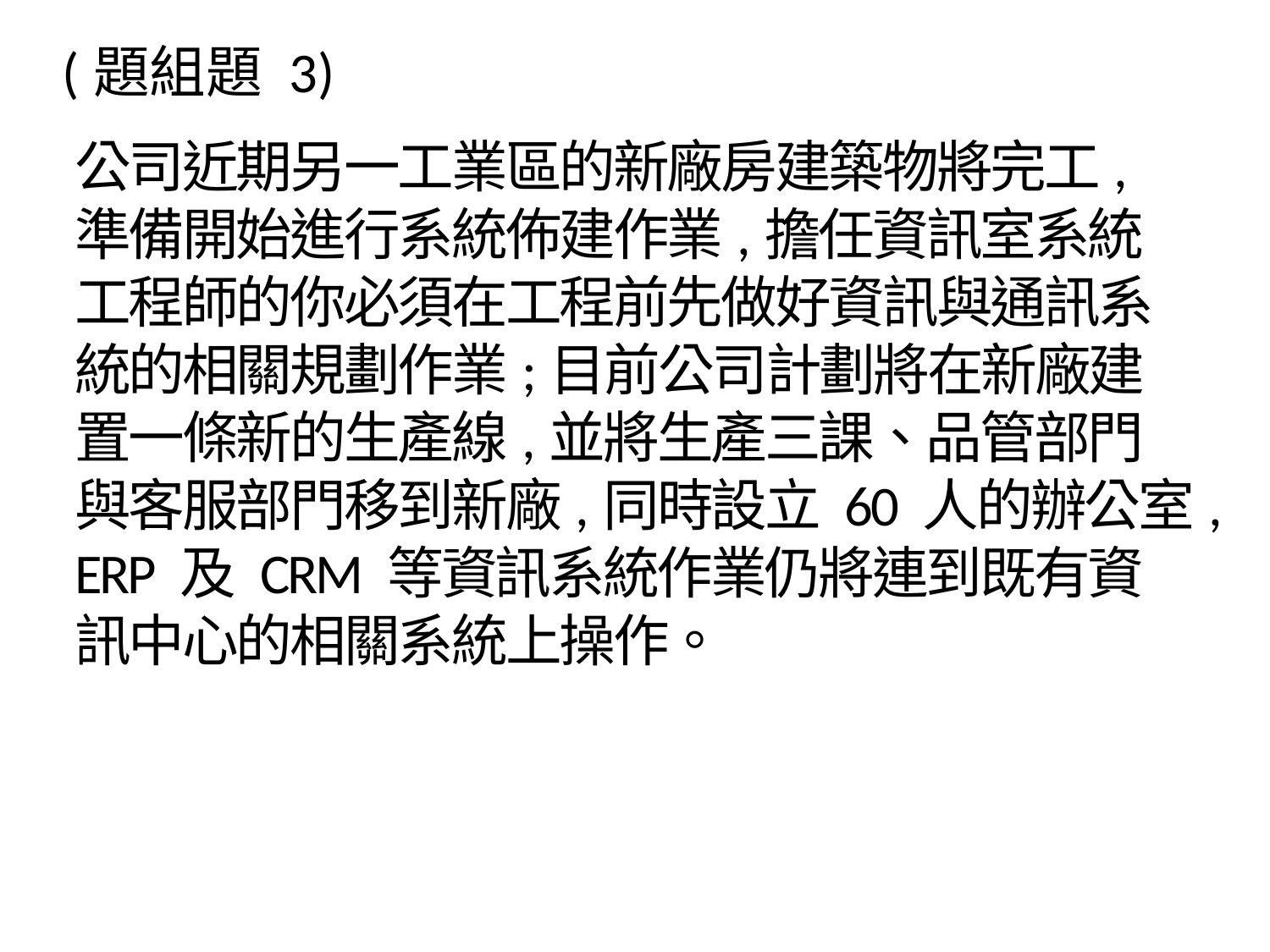

(題組題 3)
公司近期另一工業區的新廠房建築物將完工,準備開始進行系統佈建作業,擔任資訊室系統工程師的你必須在工程前先做好資訊與通訊系統的相關規劃作業;目前公司計劃將在新廠建置一條新的生產線,並將生產三課、品管部門與客服部門移到新廠,同時設立 60 人的辦公室,ERP 及 CRM 等資訊系統作業仍將連到既有資訊中心的相關系統上操作。